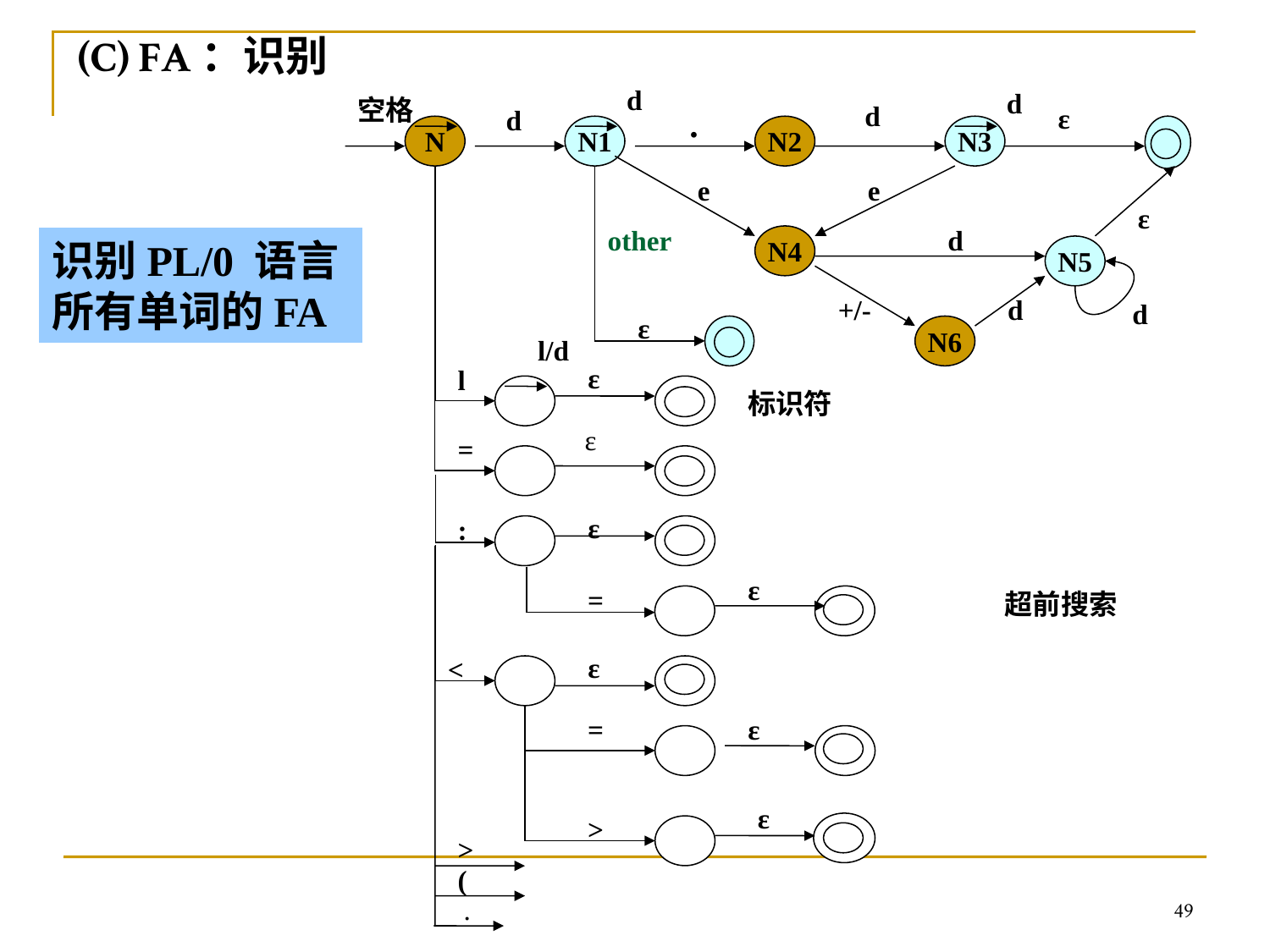

# (C) FA：识别
d
d
空格
d
ε
N
N1
N2
N3

e
e
ε
other
d
N4
N5

+/-
d
d
ε

N6
l/d
ε
l

=

ε
:

ε
=

ε
<

=
ε

ε
>

>

(

d
.

识别PL/0 语言所有单词的FA

标识符

ε

超前搜索

49
.